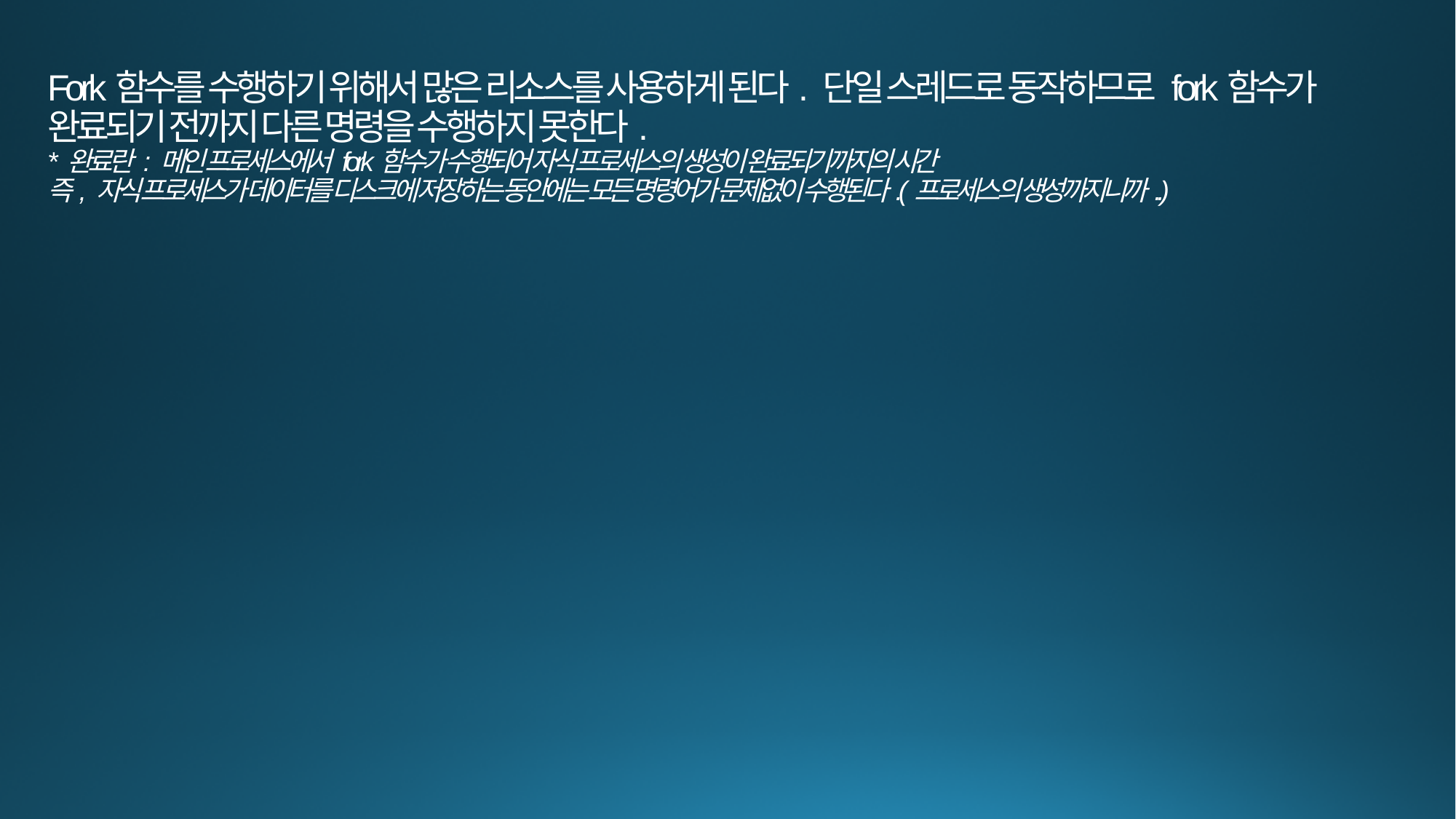

# Fork함수를 수행하기 위해서 많은 리소스를 사용하게 된다. 단일 스레드로 동작하므로 fork함수가 완료되기 전까지 다른 명령을 수행하지 못한다. * 완료란 : 메인 프로세스에서 fork함수가 수행되어 자식 프로세스의 생성이 완료되기까지의 시간 즉, 자식 프로세스가 데이터를 디스크에 저장하는 동안에는 모든 명령어가 문제없이 수행된다.(프로세스의 생성까지니까..)